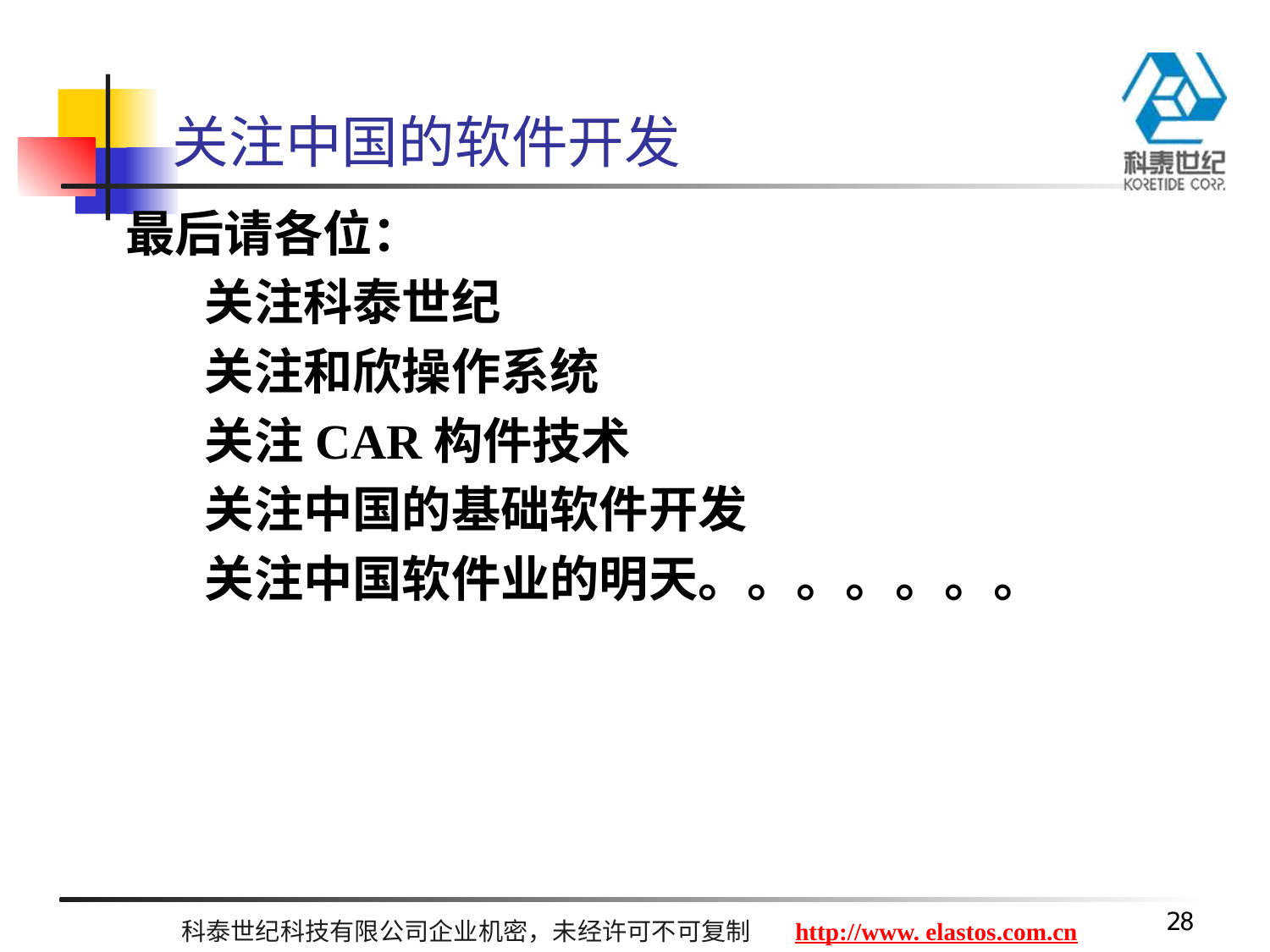

# 关注中国的软件开发
最后请各位：
      关注科泰世纪
      关注和欣操作系统
      关注CAR构件技术
      关注中国的基础软件开发
      关注中国软件业的明天。。。。。。。

28